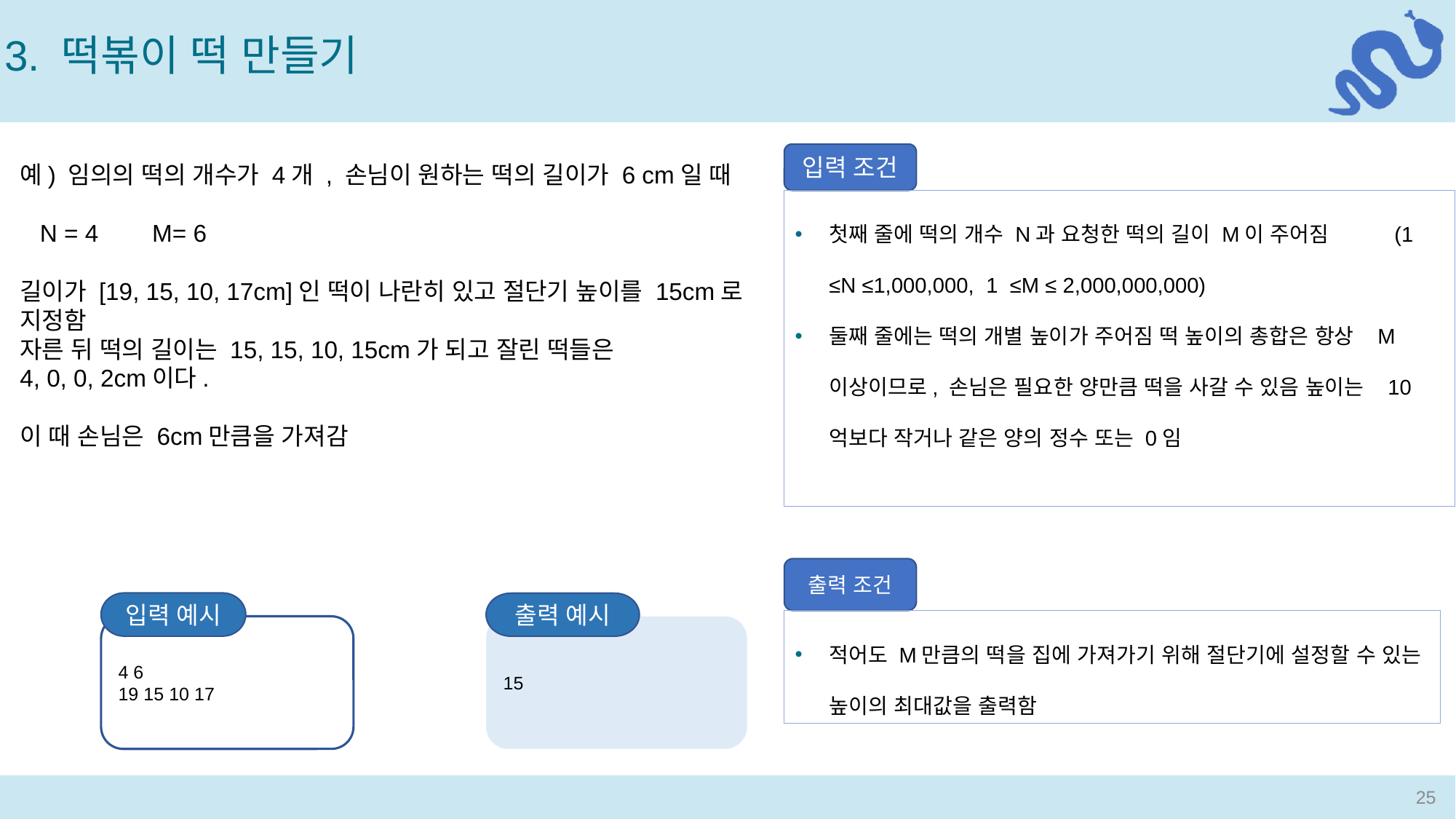

3. 떡볶이 떡 만들기
입력 조건
예) 임의의 떡의 개수가 4개 , 손님이 원하는 떡의 길이가 6 cm일 때

   N = 4        M= 6

길이가 [19, 15, 10, 17cm]인 떡이 나란히 있고 절단기 높이를 15cm로 지정함
자른 뒤 떡의 길이는 15, 15, 10, 15cm가 되고 잘린 떡들은
4, 0, 0, 2cm이다.

이 때 손님은 6cm만큼을 가져감

첫째 줄에 떡의 개수 N과 요청한 떡의 길이 M이 주어짐          (1 ≤N ≤1,000,000,  1  ≤M ≤ 2,000,000,000)
둘째 줄에는 떡의 개별 높이가 주어짐 떡 높이의 총합은 항상   M 이상이므로, 손님은 필요한 양만큼 떡을 사갈 수 있음 높이는   10억보다 작거나 같은 양의 정수 또는 0임

출력 조건
입력 예시
출력 예시
적어도 M만큼의 떡을 집에 가져가기 위해 절단기에 설정할 수 있는 높이의 최대값을 출력함
4 6
19 15 10 17
15
25